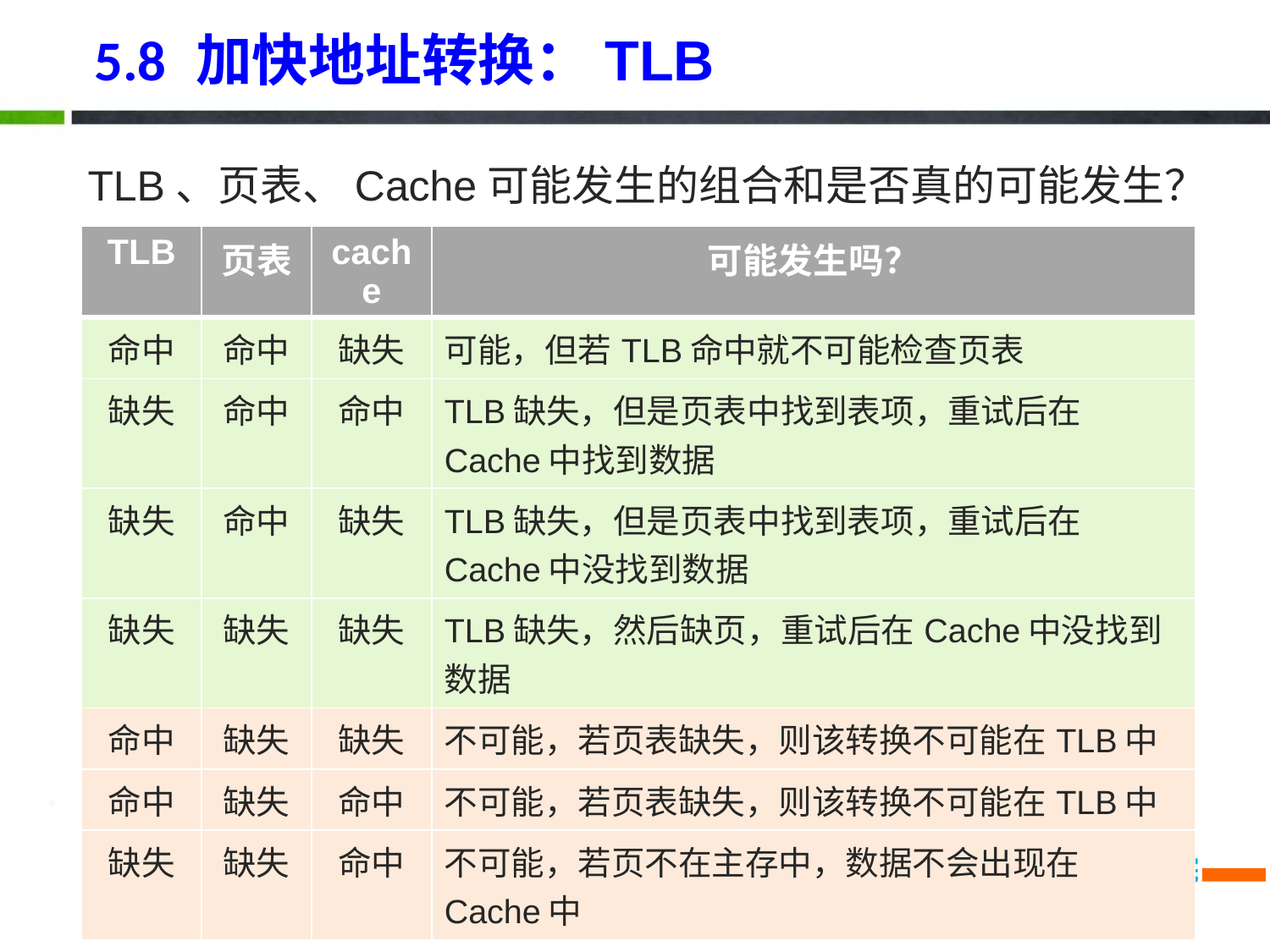

5.8 加快地址转换：TLB
TLB、页表、Cache可能发生的组合和是否真的可能发生？
| TLB | 页表 | cache | 可能发生吗？ |
| --- | --- | --- | --- |
| 命中 | 命中 | 缺失 | 可能，但若TLB命中就不可能检查页表 |
| 缺失 | 命中 | 命中 | TLB缺失，但是页表中找到表项，重试后在Cache中找到数据 |
| 缺失 | 命中 | 缺失 | TLB缺失，但是页表中找到表项，重试后在Cache中没找到数据 |
| 缺失 | 缺失 | 缺失 | TLB缺失，然后缺页，重试后在Cache中没找到数据 |
| 命中 | 缺失 | 缺失 | 不可能，若页表缺失，则该转换不可能在TLB中 |
| 命中 | 缺失 | 命中 | 不可能，若页表缺失，则该转换不可能在TLB中 |
| 缺失 | 缺失 | 命中 | 不可能，若页不在主存中，数据不会出现在Cache中 |
130